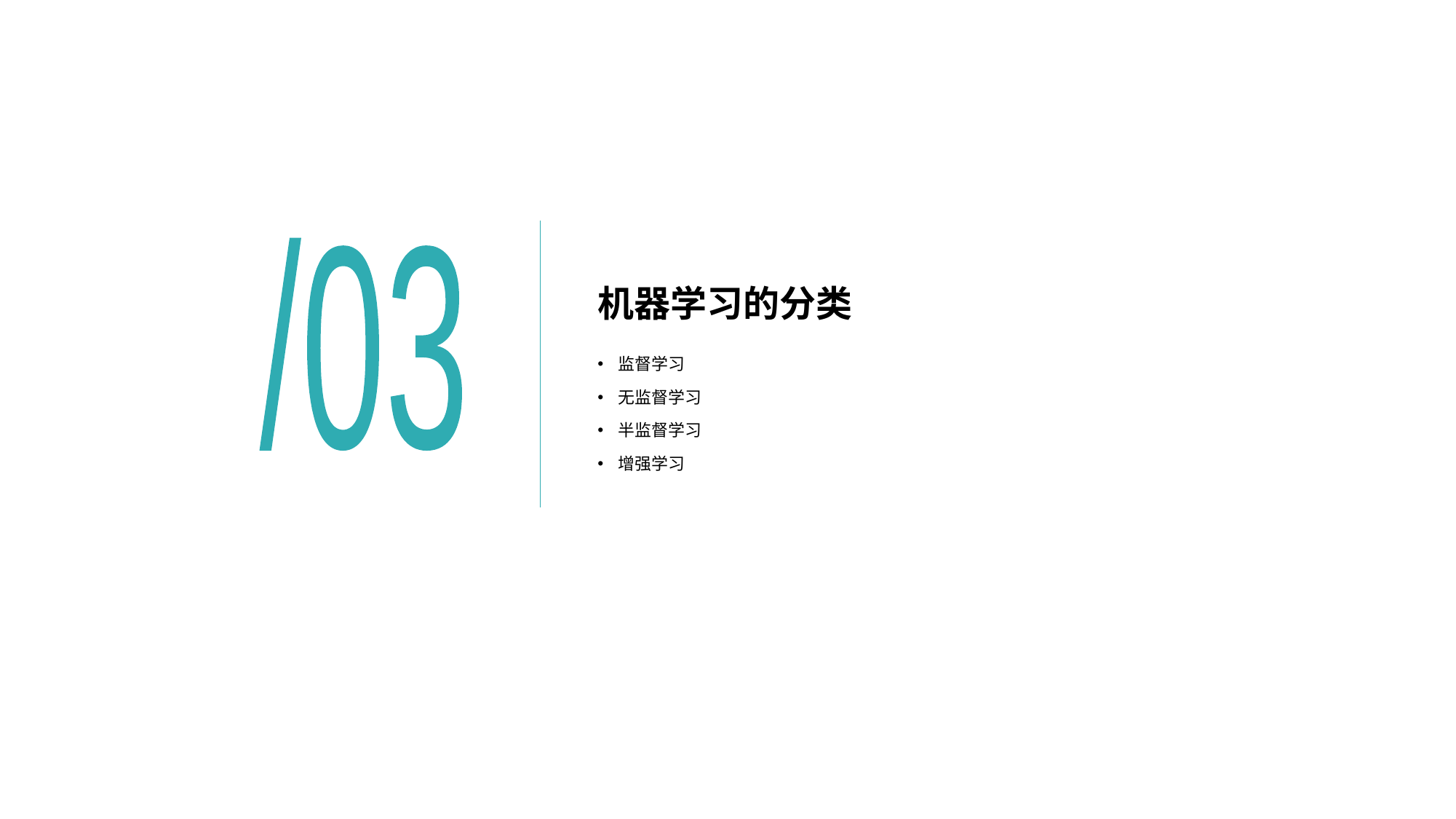

/03
# 机器学习的分类
监督学习
无监督学习
半监督学习
增强学习